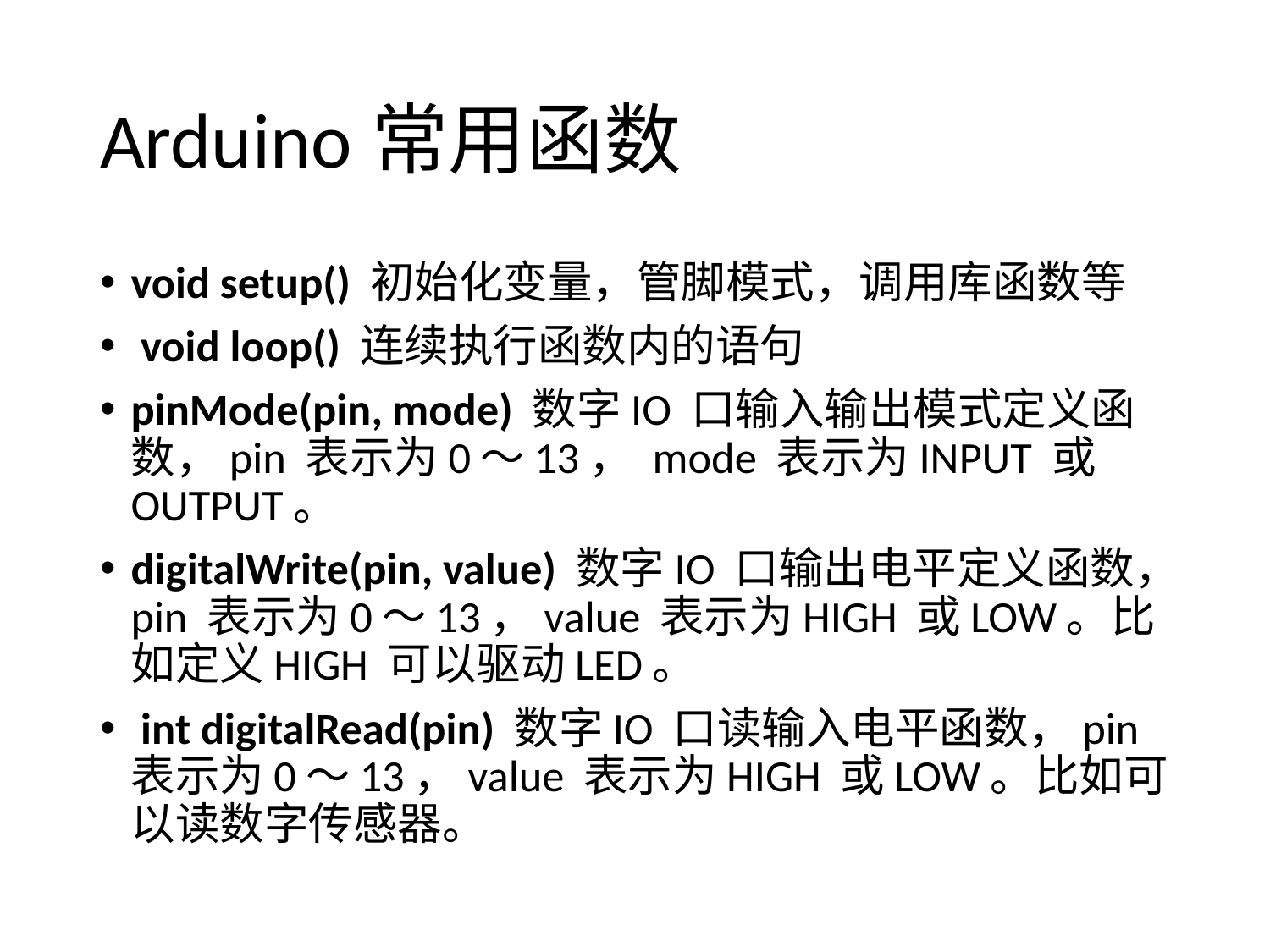

# Arduino常用函数
void setup() 初始化变量，管脚模式，调用库函数等
 void loop() 连续执行函数内的语句
pinMode(pin, mode) 数字IO 口输入输出模式定义函数，pin 表示为0～13， mode 表示为INPUT 或OUTPUT。
digitalWrite(pin, value) 数字IO 口输出电平定义函数，pin 表示为0～13，value 表示为HIGH 或LOW。比如定义HIGH 可以驱动LED。
 int digitalRead(pin) 数字IO 口读输入电平函数，pin 表示为0～13，value 表示为HIGH 或LOW。比如可以读数字传感器。